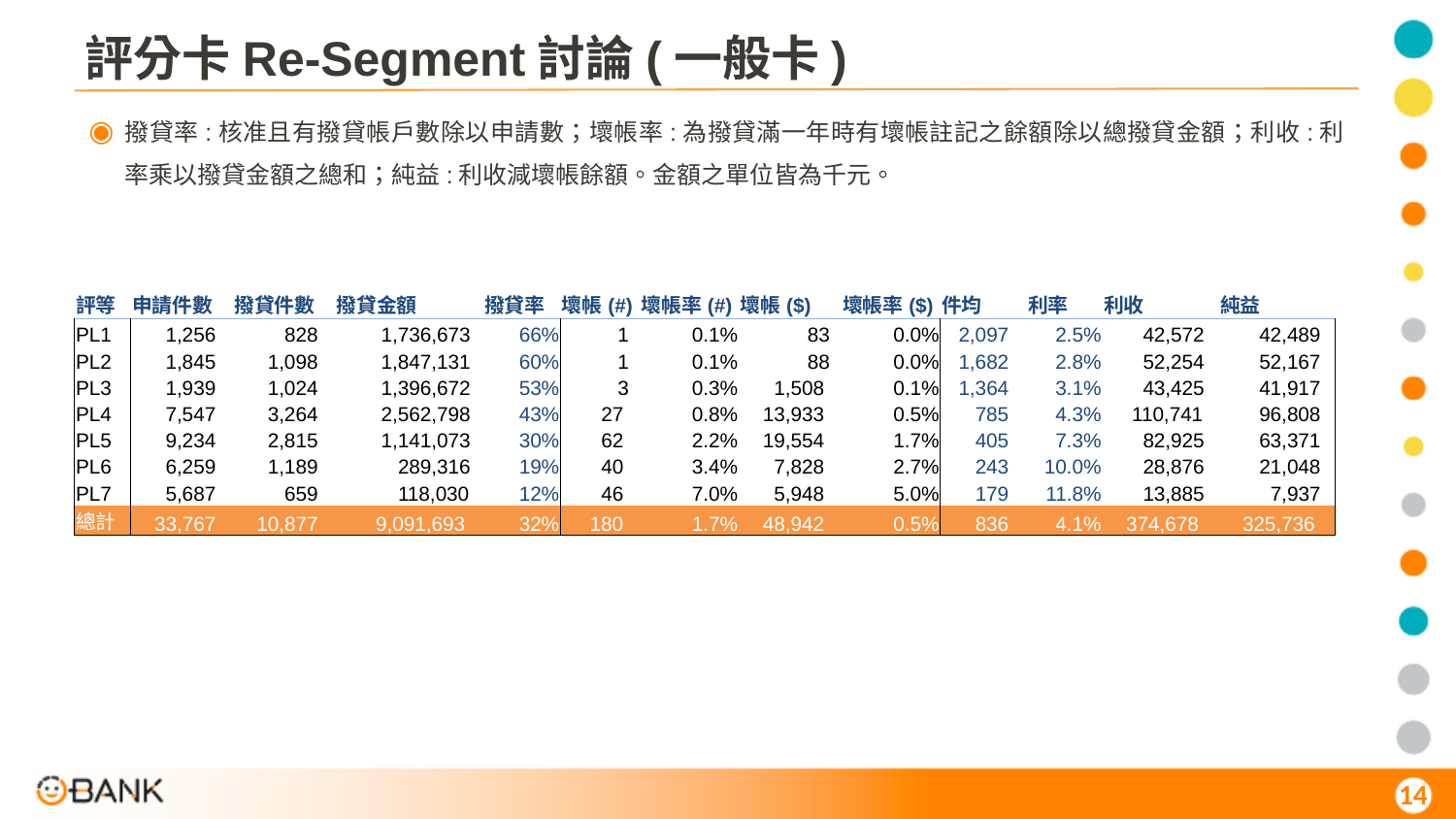

評分卡Re-Segment討論(一般卡)
撥貸率:核准且有撥貸帳戶數除以申請數；壞帳率:為撥貸滿一年時有壞帳註記之餘額除以總撥貸金額；利收:利率乘以撥貸金額之總和；純益:利收減壞帳餘額。金額之單位皆為千元。
| 評等 | 申請件數 | 撥貸件數 | 撥貸金額 | 撥貸率 | 壞帳(#) | 壞帳率(#) | 壞帳($) | 壞帳率($) | 件均 | 利率 | 利收 | 純益 |
| --- | --- | --- | --- | --- | --- | --- | --- | --- | --- | --- | --- | --- |
| PL1 | 1,256 | 828 | 1,736,673 | 66% | 1 | 0.1% | 83 | 0.0% | 2,097 | 2.5% | 42,572 | 42,489 |
| PL2 | 1,845 | 1,098 | 1,847,131 | 60% | 1 | 0.1% | 88 | 0.0% | 1,682 | 2.8% | 52,254 | 52,167 |
| PL3 | 1,939 | 1,024 | 1,396,672 | 53% | 3 | 0.3% | 1,508 | 0.1% | 1,364 | 3.1% | 43,425 | 41,917 |
| PL4 | 7,547 | 3,264 | 2,562,798 | 43% | 27 | 0.8% | 13,933 | 0.5% | 785 | 4.3% | 110,741 | 96,808 |
| PL5 | 9,234 | 2,815 | 1,141,073 | 30% | 62 | 2.2% | 19,554 | 1.7% | 405 | 7.3% | 82,925 | 63,371 |
| PL6 | 6,259 | 1,189 | 289,316 | 19% | 40 | 3.4% | 7,828 | 2.7% | 243 | 10.0% | 28,876 | 21,048 |
| PL7 | 5,687 | 659 | 118,030 | 12% | 46 | 7.0% | 5,948 | 5.0% | 179 | 11.8% | 13,885 | 7,937 |
| 總計 | 33,767 | 10,877 | 9,091,693 | 32% | 180 | 1.7% | 48,942 | 0.5% | 836 | 4.1% | 374,678 | 325,736 |